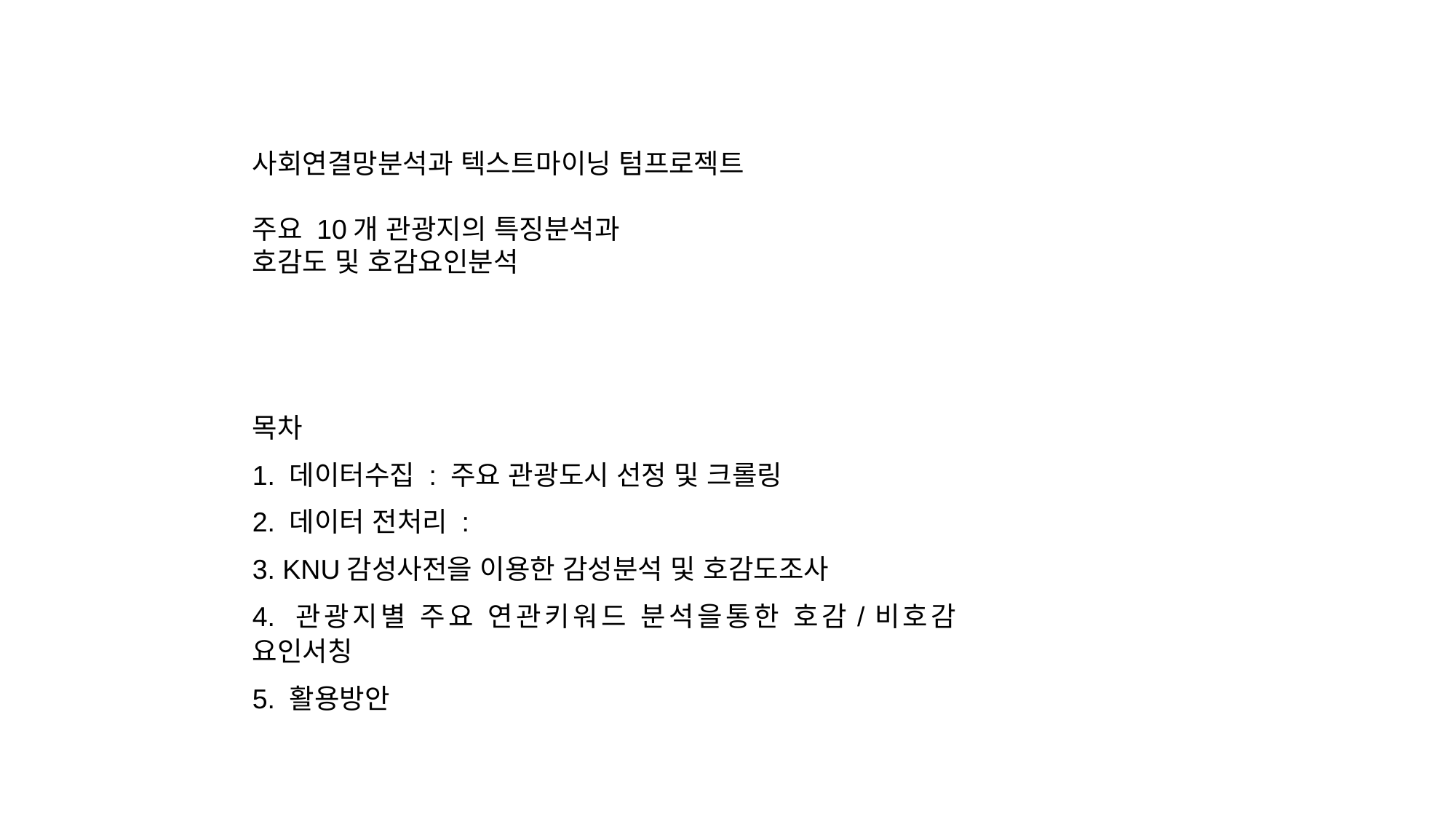

사회연결망분석과 텍스트마이닝 텀프로젝트

주요 10개 관광지의 특징분석과
호감도 및 호감요인분석

목차
1. 데이터수집 : 주요 관광도시 선정 및 크롤링
2. 데이터 전처리 :
3. KNU감성사전을 이용한 감성분석 및 호감도조사
4. 관광지별 주요 연관키워드 분석을통한 호감/비호감 요인서칭
5. 활용방안